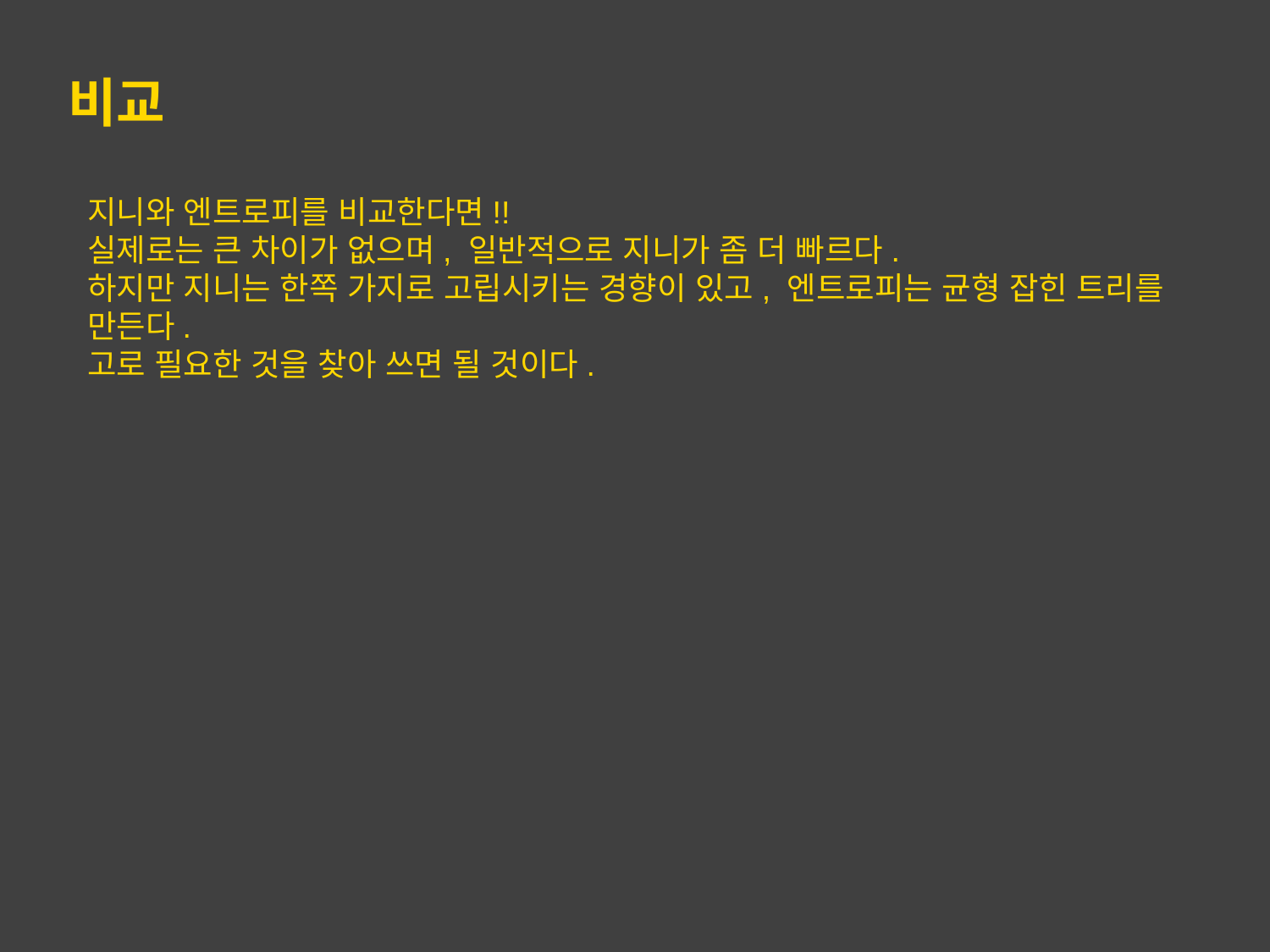

# 비교
지니와 엔트로피를 비교한다면!!
실제로는 큰 차이가 없으며, 일반적으로 지니가 좀 더 빠르다.
하지만 지니는 한쪽 가지로 고립시키는 경향이 있고, 엔트로피는 균형 잡힌 트리를 만든다.
고로 필요한 것을 찾아 쓰면 될 것이다.